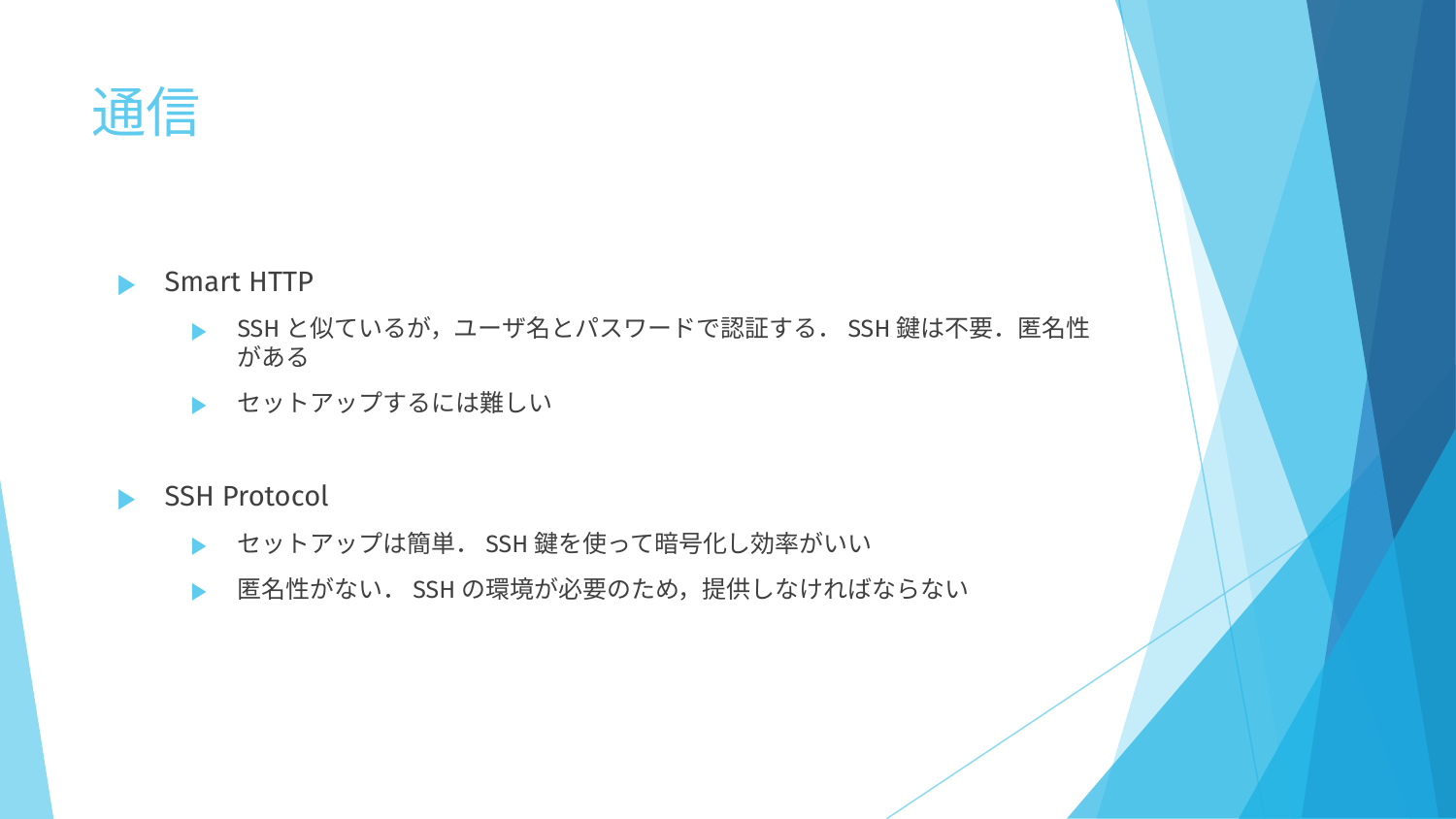

# 通信
Smart HTTP
SSHと似ているが，ユーザ名とパスワードで認証する．SSH鍵は不要．匿名性がある
セットアップするには難しい

SSH Protocol
セットアップは簡単．SSH鍵を使って暗号化し効率がいい
匿名性がない．SSHの環境が必要のため，提供しなければならない